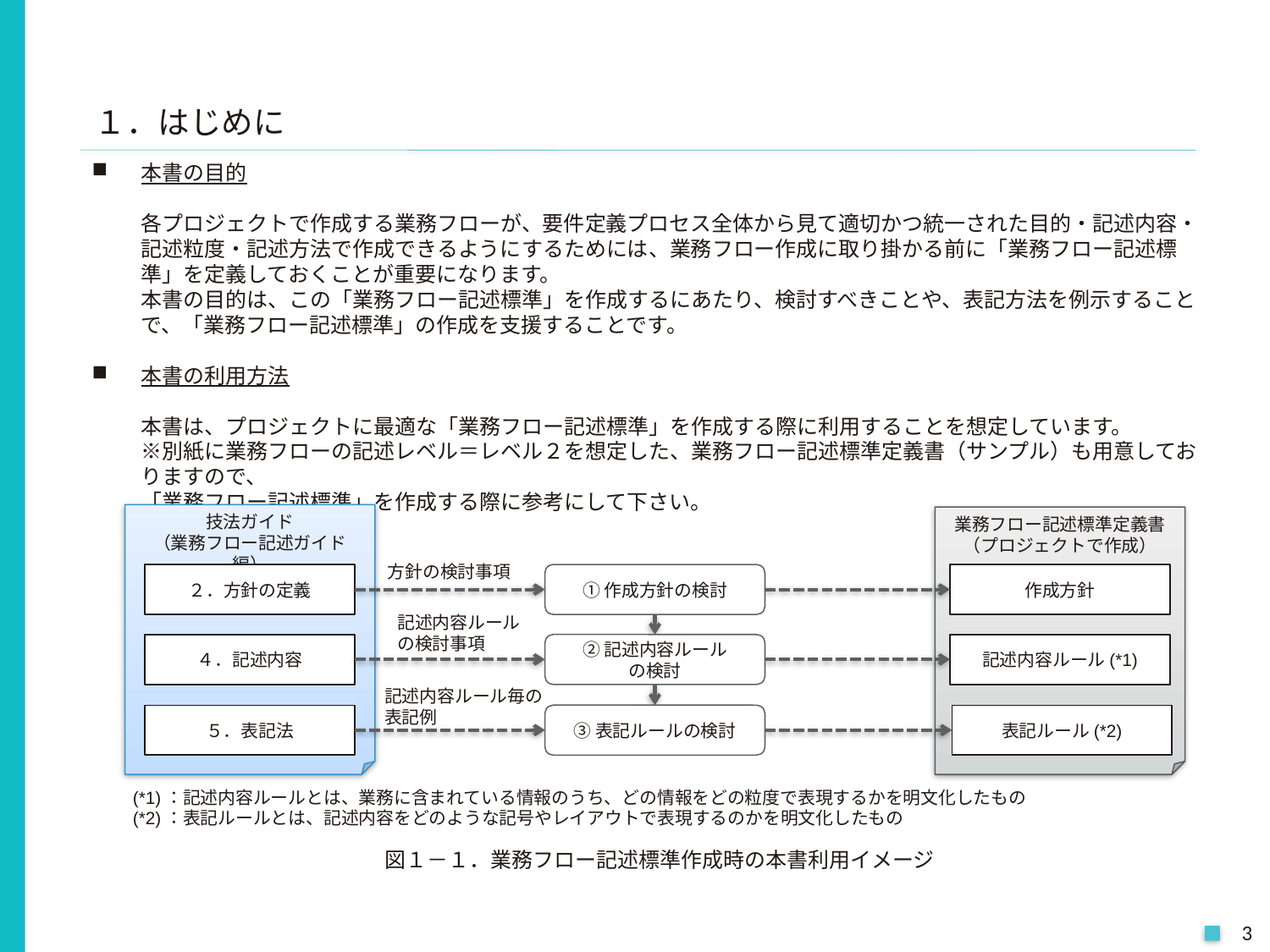

１．はじめに
本書の目的
各プロジェクトで作成する業務フローが、要件定義プロセス全体から見て適切かつ統一された目的・記述内容・記述粒度・記述方法で作成できるようにするためには、業務フロー作成に取り掛かる前に「業務フロー記述標準」を定義しておくことが重要になります。
本書の目的は、この「業務フロー記述標準」を作成するにあたり、検討すべきことや、表記方法を例示することで、「業務フロー記述標準」の作成を支援することです。

本書の利用方法
本書は、プロジェクトに最適な「業務フロー記述標準」を作成する際に利用することを想定しています。
※別紙に業務フローの記述レベル＝レベル２を想定した、業務フロー記述標準定義書（サンプル）も用意しておりますので、
「業務フロー記述標準」を作成する際に参考にして下さい。
技法ガイド
（業務フロー記述ガイド編）
業務フロー記述標準定義書
（プロジェクトで作成）
方針の検討事項
２．方針の定義
①作成方針の検討
作成方針
記述内容ルール
の検討事項
４．記述内容
②記述内容ルール
の検討
記述内容ルール(*1)
記述内容ルール毎の
表記例
５．表記法
③表記ルールの検討
表記ルール(*2)
(*1)：記述内容ルールとは、業務に含まれている情報のうち、どの情報をどの粒度で表現するかを明文化したもの
(*2)：表記ルールとは、記述内容をどのような記号やレイアウトで表現するのかを明文化したもの
図１－１．業務フロー記述標準作成時の本書利用イメージ
3